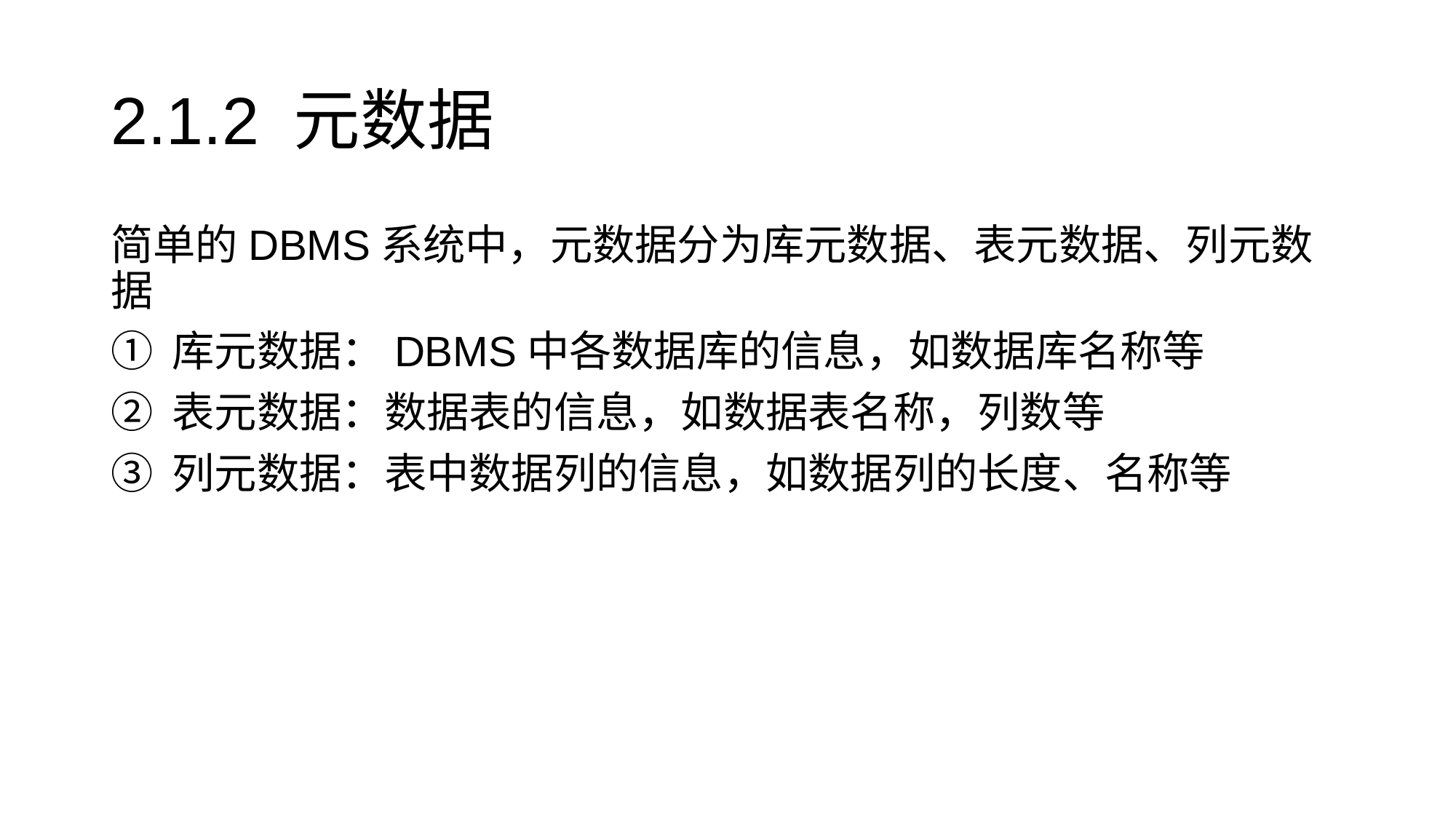

# 2.1.2 元数据
简单的DBMS系统中，元数据分为库元数据、表元数据、列元数据
库元数据：DBMS中各数据库的信息，如数据库名称等
表元数据：数据表的信息，如数据表名称，列数等
列元数据：表中数据列的信息，如数据列的长度、名称等